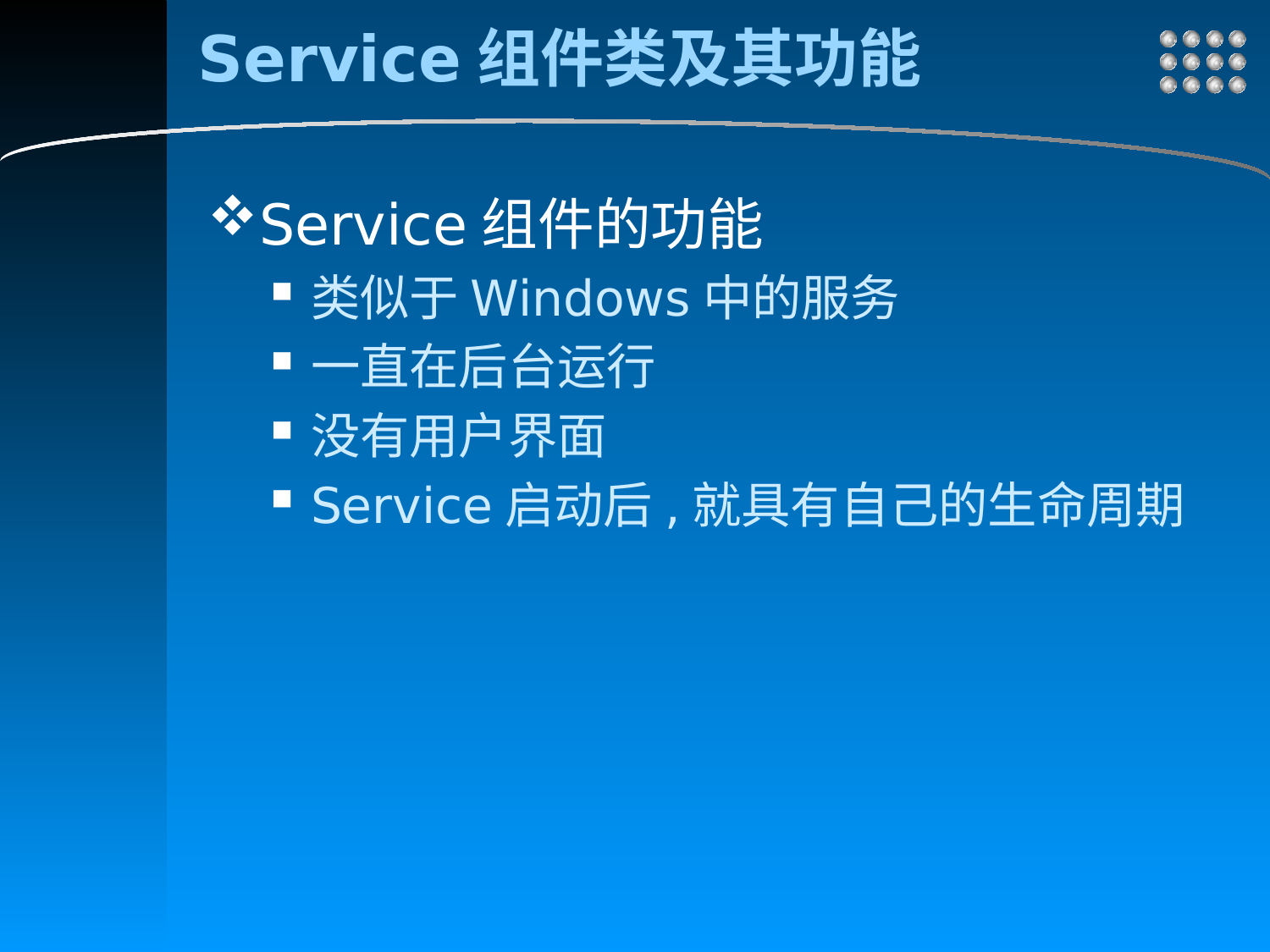

# Service组件类及其功能
Service组件的功能
类似于Windows中的服务
一直在后台运行
没有用户界面
Service启动后,就具有自己的生命周期